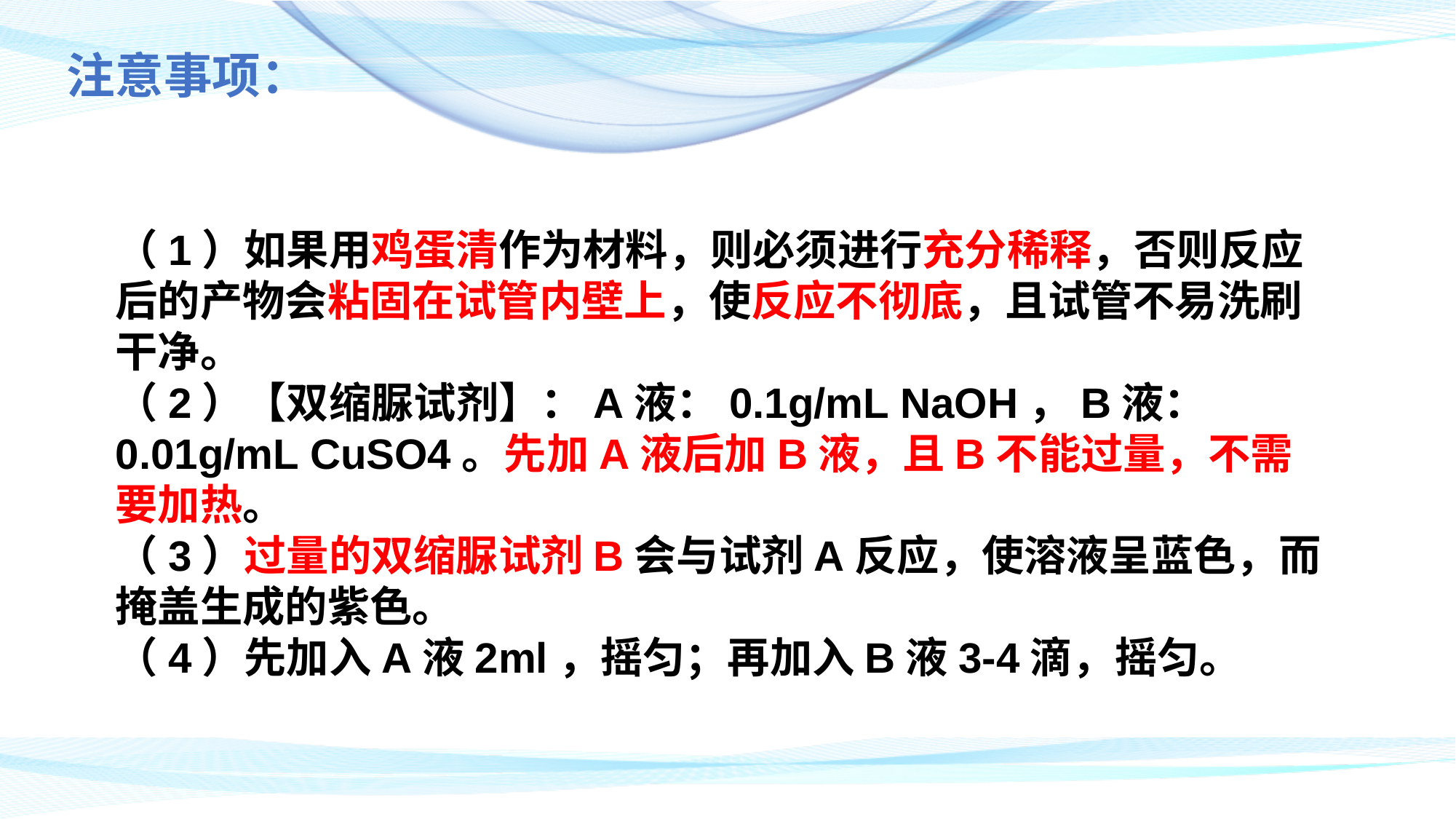

注意事项：
（1）如果用鸡蛋清作为材料，则必须进行充分稀释，否则反应后的产物会粘固在试管内壁上，使反应不彻底，且试管不易洗刷干净。
（2）【双缩脲试剂】：A液：0.1g/mL NaOH，B液：0.01g/mL CuSO4。先加A液后加B液，且B不能过量，不需要加热。
（3）过量的双缩脲试剂B会与试剂A反应，使溶液呈蓝色，而掩盖生成的紫色。
（4）先加入A液2ml，摇匀；再加入B液3-4滴，摇匀。